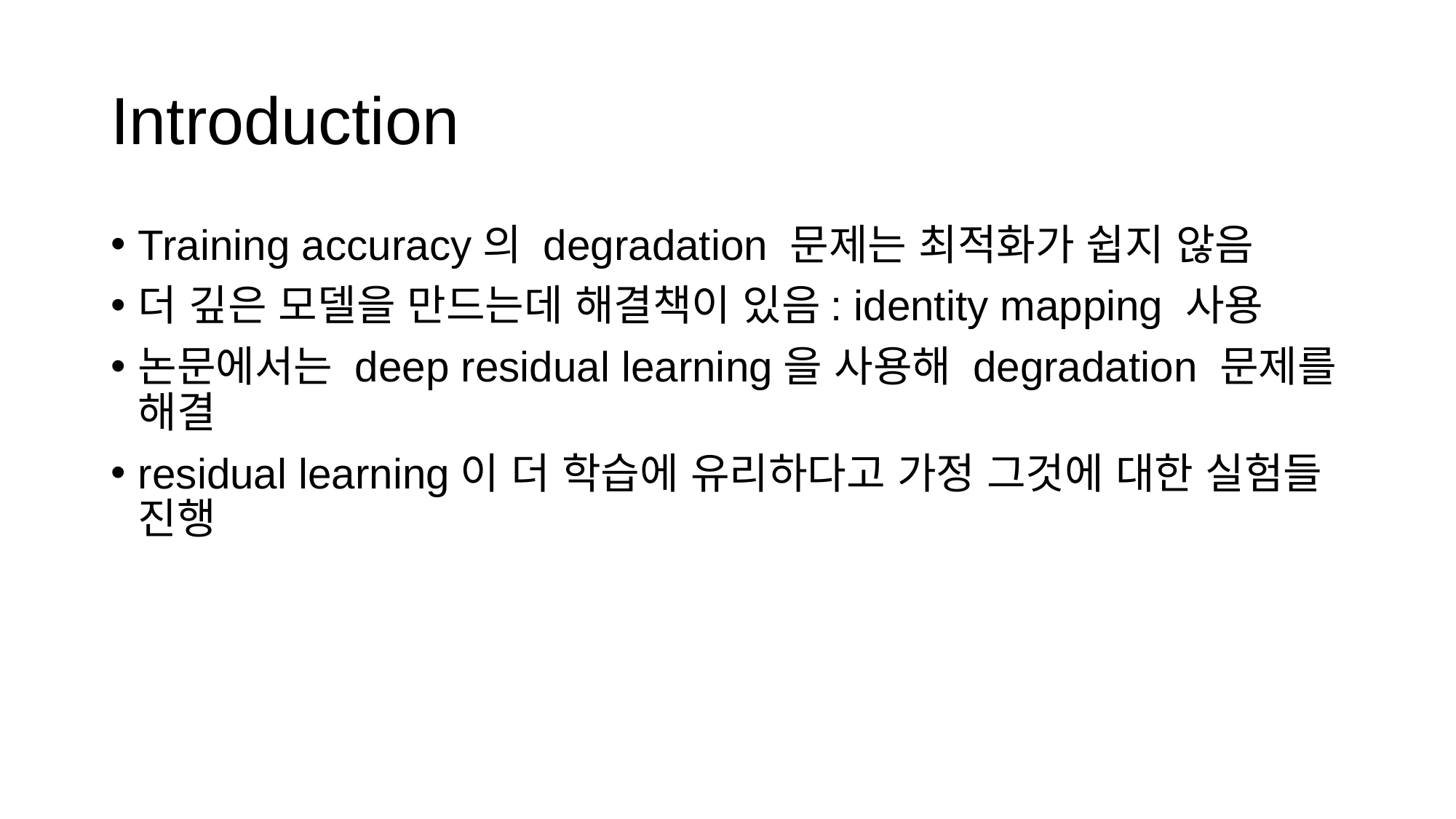

# Introduction
Training accuracy의 degradation 문제는 최적화가 쉽지 않음
더 깊은 모델을 만드는데 해결책이 있음: identity mapping 사용
논문에서는 deep residual learning을 사용해 degradation 문제를 해결
residual learning이 더 학습에 유리하다고 가정 그것에 대한 실험들 진행